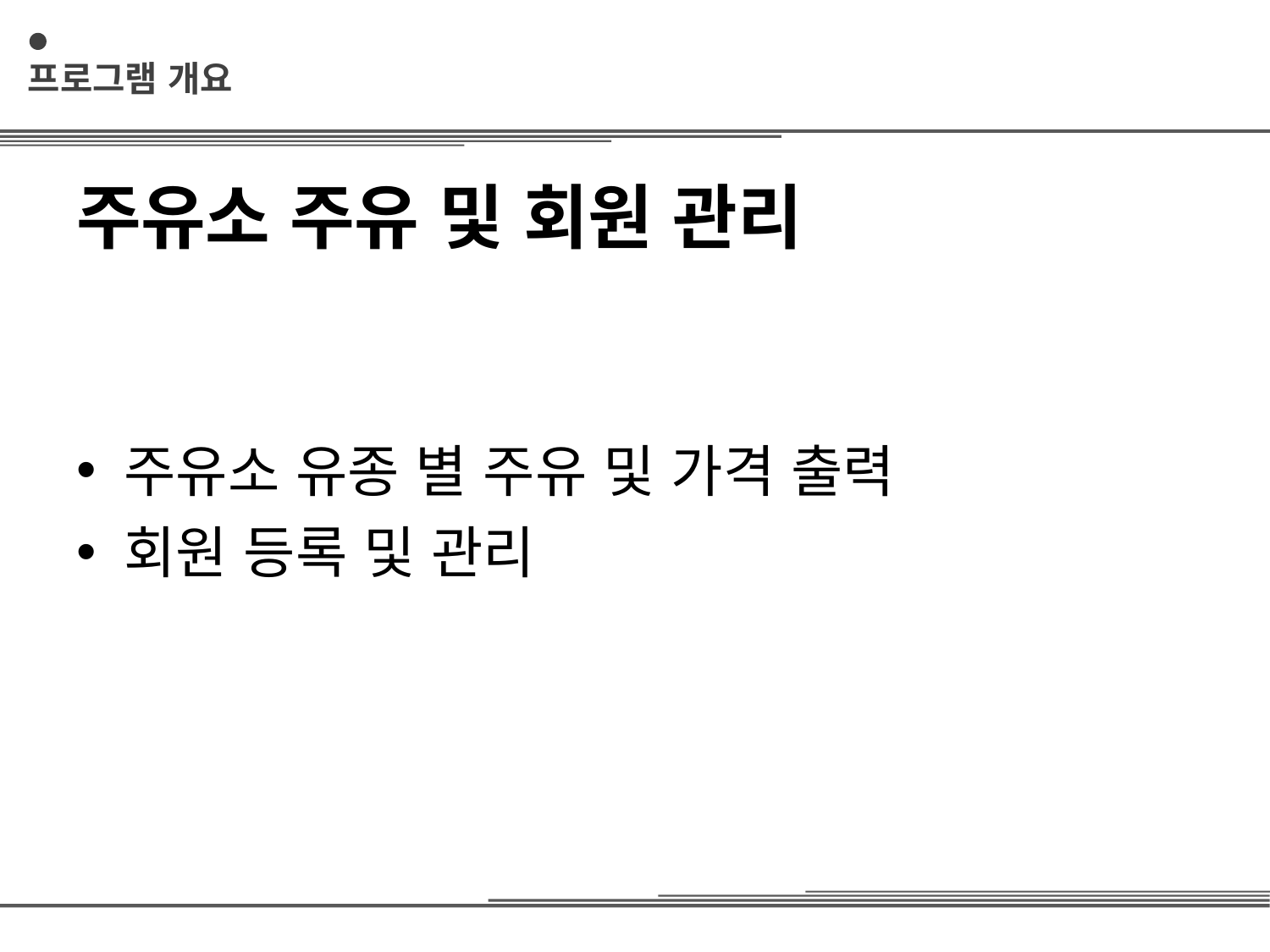

프로그램 개요

주유소 주유 및 회원 관리

주유소 유종 별 주유 및 가격 출력
회원 등록 및 관리